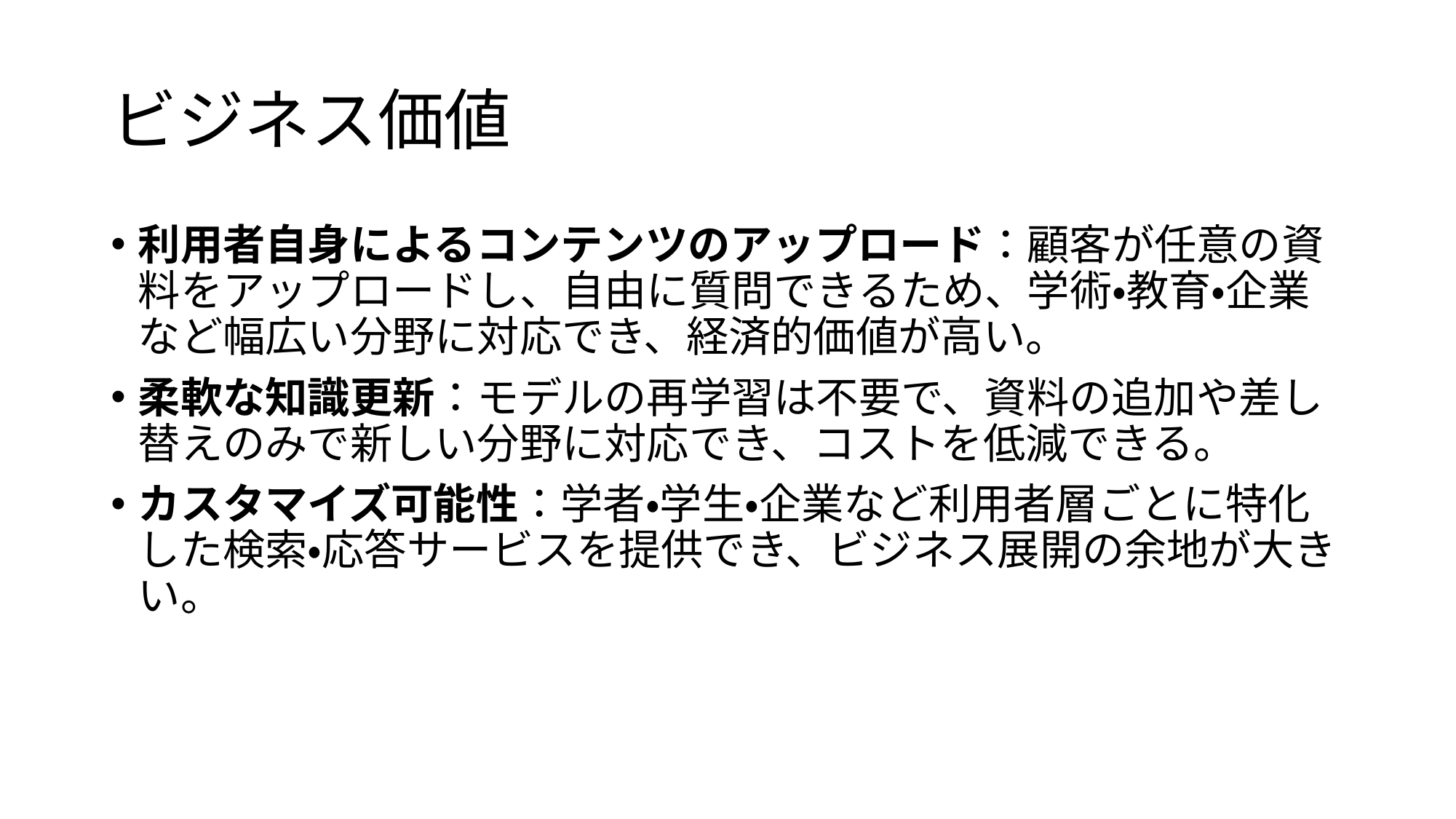

# ビジネス価値
利用者自身によるコンテンツのアップロード：顧客が任意の資料をアップロードし、自由に質問できるため、学術・教育・企業など幅広い分野に対応でき、経済的価値が高い。
柔軟な知識更新：モデルの再学習は不要で、資料の追加や差し替えのみで新しい分野に対応でき、コストを低減できる。
カスタマイズ可能性：学者・学生・企業など利用者層ごとに特化した検索・応答サービスを提供でき、ビジネス展開の余地が大きい。